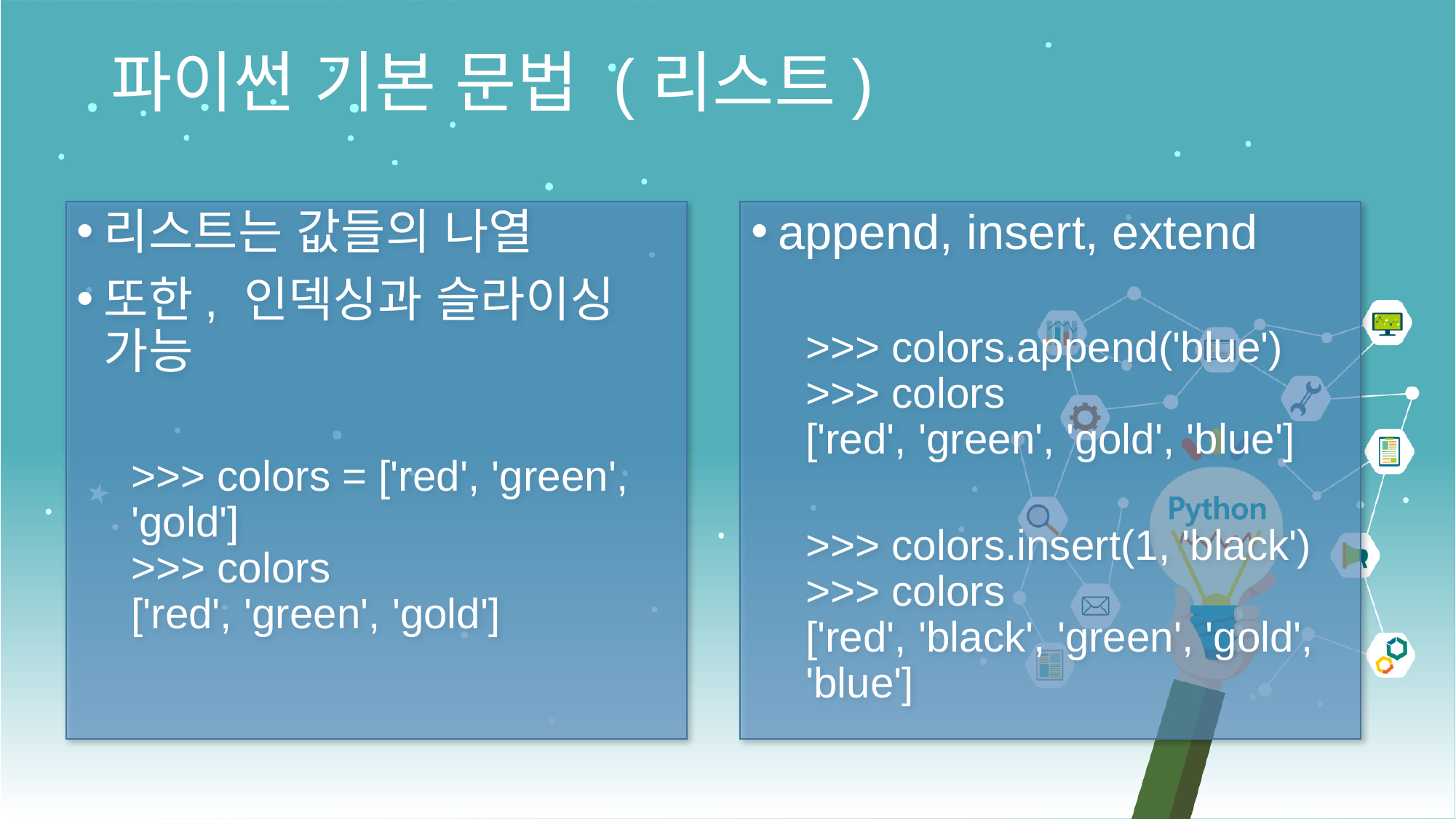

파이썬 기본 문법 (리스트)
리스트는 값들의 나열
또한, 인덱싱과 슬라이싱 가능

>>> colors = ['red', 'green', 'gold']
>>> colors
['red', 'green', 'gold']
append, insert, extend
>>> colors.append('blue')
>>> colors
['red', 'green', 'gold', 'blue']

>>> colors.insert(1, 'black')
>>> colors
['red', 'black', 'green', 'gold', 'blue']